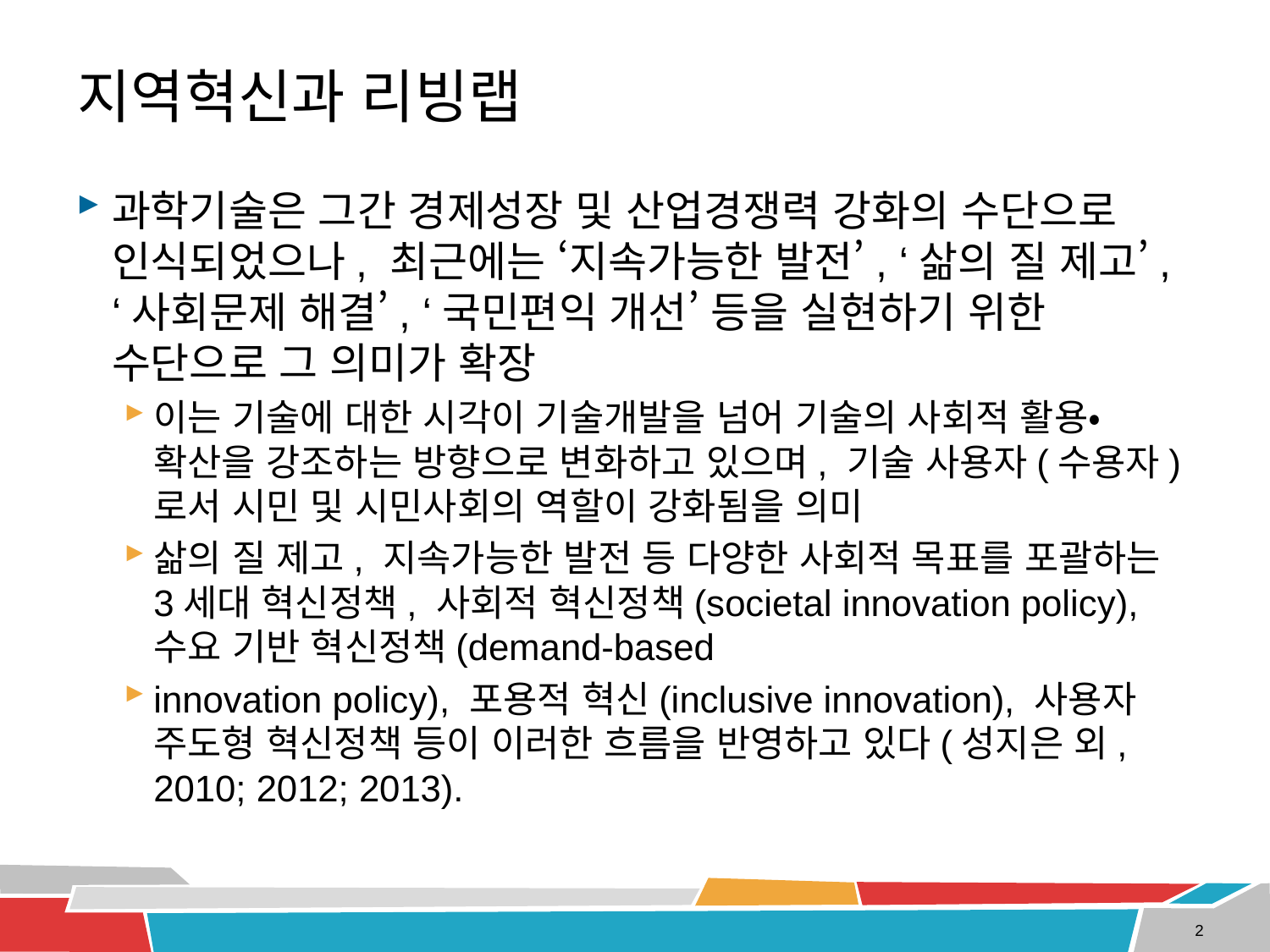

# 지역혁신과 리빙랩
과학기술은 그간 경제성장 및 산업경쟁력 강화의 수단으로 인식되었으나, 최근에는 ‘지속가능한 발전’, ‘삶의 질 제고’, ‘사회문제 해결’, ‘국민편익 개선’ 등을 실현하기 위한 수단으로 그 의미가 확장
이는 기술에 대한 시각이 기술개발을 넘어 기술의 사회적 활용‧확산을 강조하는 방향으로 변화하고 있으며, 기술 사용자(수용자)로서 시민 및 시민사회의 역할이 강화됨을 의미
삶의 질 제고, 지속가능한 발전 등 다양한 사회적 목표를 포괄하는 3세대 혁신정책, 사회적 혁신정책(societal innovation policy), 수요 기반 혁신정책(demand-based
innovation policy), 포용적 혁신(inclusive innovation), 사용자 주도형 혁신정책 등이 이러한 흐름을 반영하고 있다(성지은 외, 2010; 2012; 2013).
2